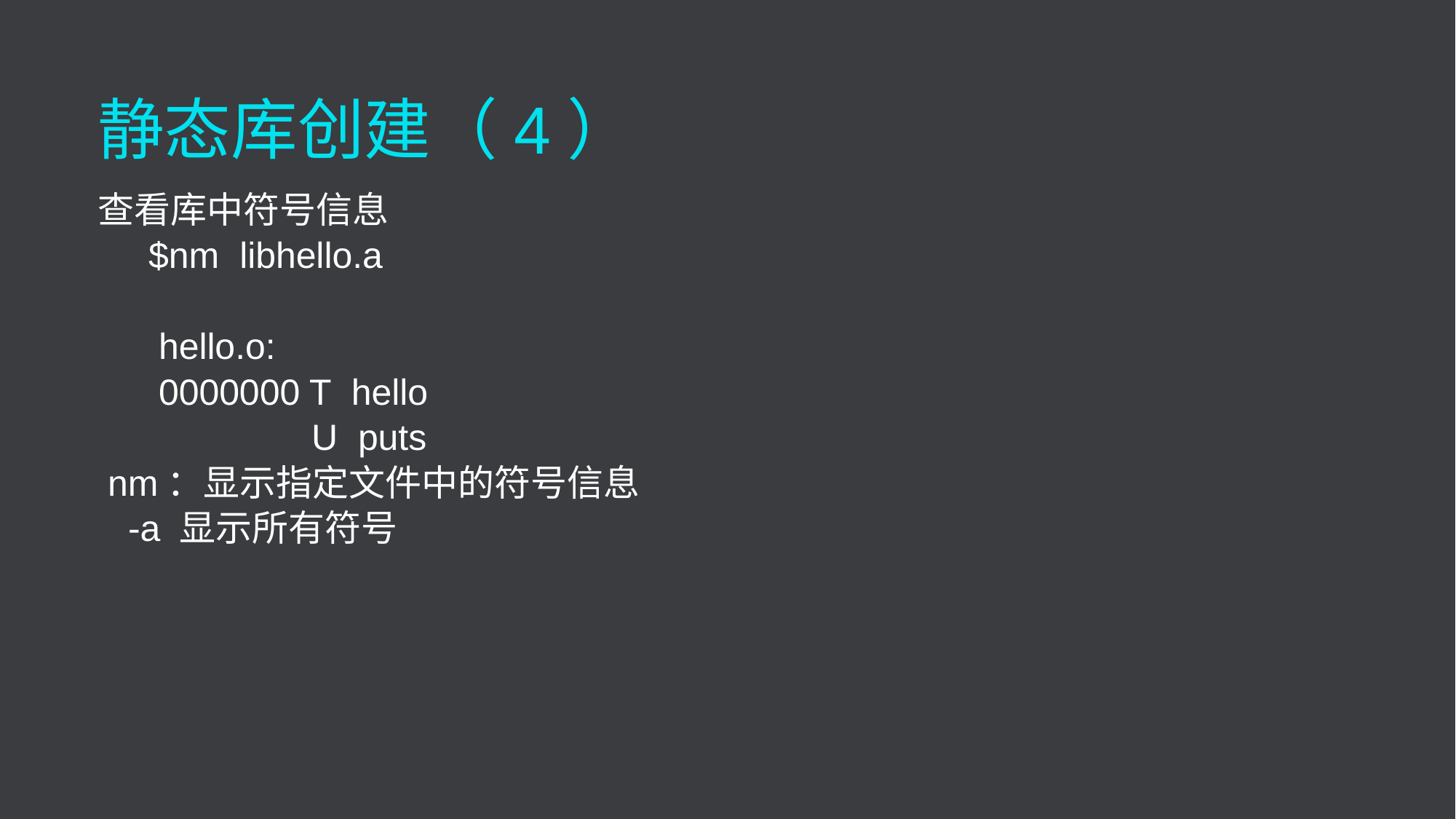

静态库创建（4）
查看库中符号信息
     $nm  libhello.a

      hello.o:
      0000000 T  hello
                     U  puts
 nm：显示指定文件中的符号信息
   -a 显示所有符号